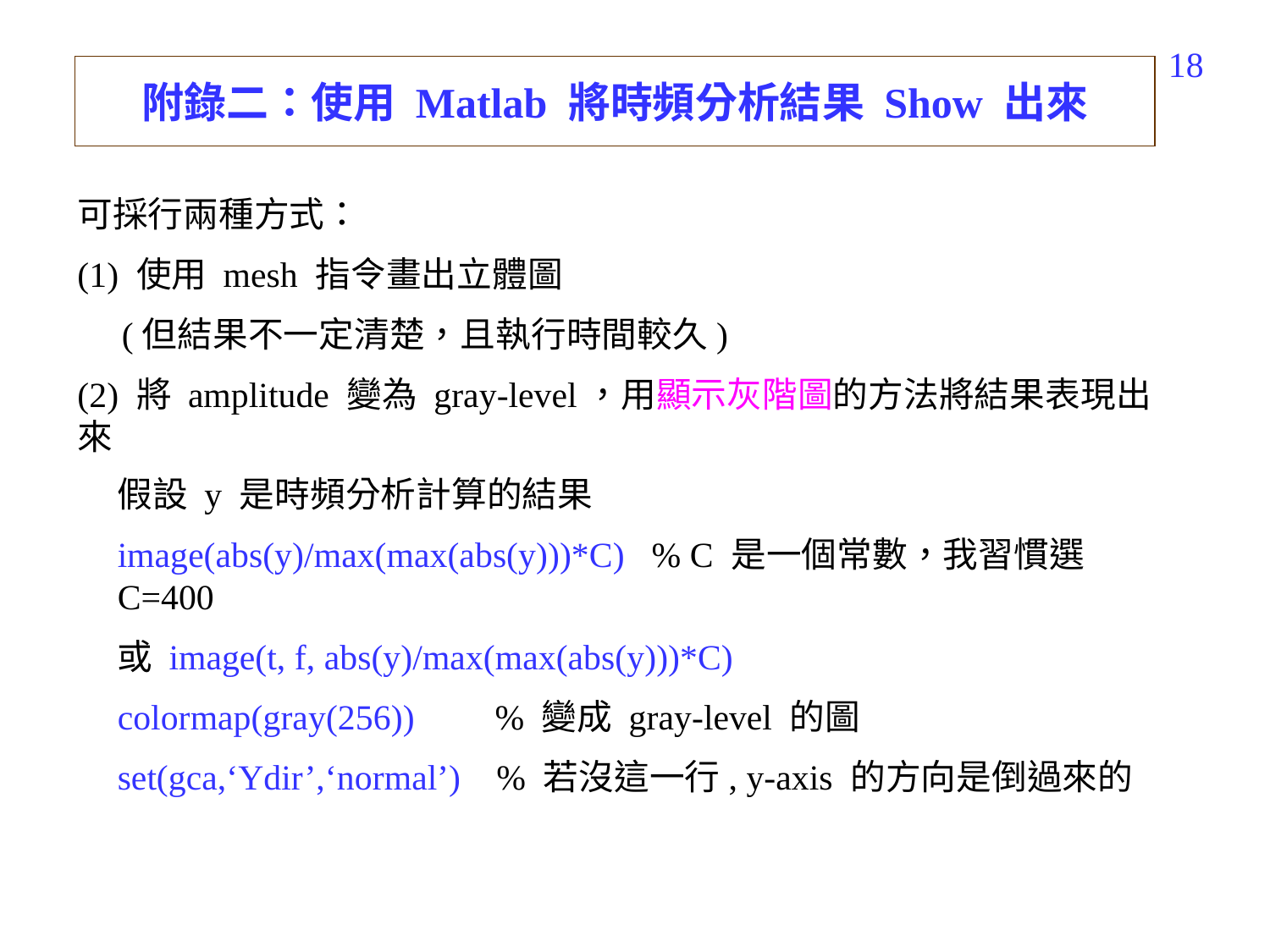

18
附錄二：使用 Matlab 將時頻分析結果 Show 出來
可採行兩種方式：
(1) 使用 mesh 指令畫出立體圖
     (但結果不一定清楚，且執行時間較久)
(2) 將 amplitude 變為 gray-level，用顯示灰階圖的方法將結果表現出來
假設 y 是時頻分析計算的結果
image(abs(y)/max(max(abs(y)))*C)   % C 是一個常數，我習慣選 C=400
或 image(t, f, abs(y)/max(max(abs(y)))*C)
colormap(gray(256))         % 變成 gray-level 的圖
set(gca,‘Ydir’,‘normal’)    % 若沒這一行, y-axis 的方向是倒過來的